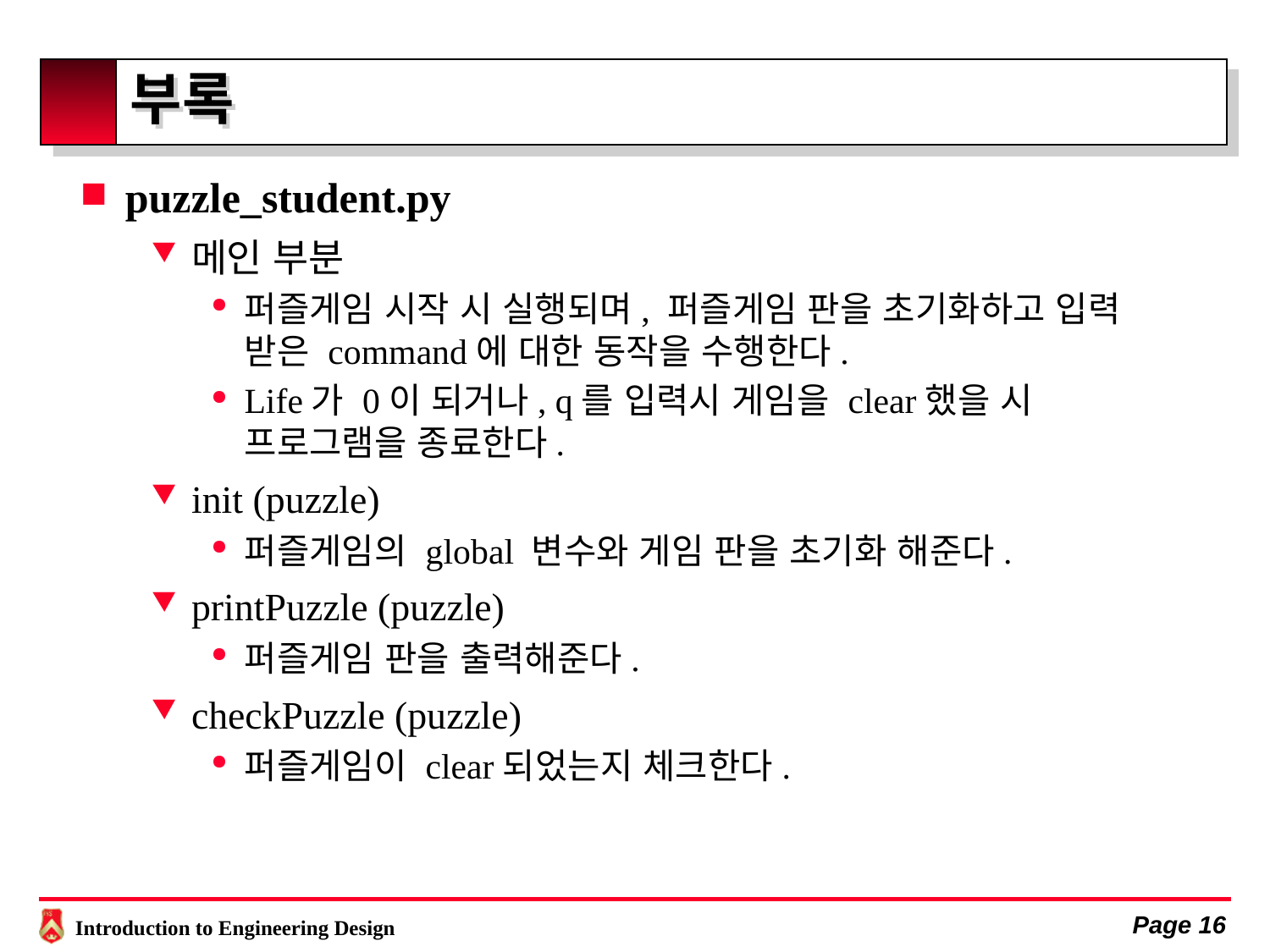

# 부록
puzzle_student.py
메인 부분
퍼즐게임 시작 시 실행되며, 퍼즐게임 판을 초기화하고 입력 받은 command에 대한 동작을 수행한다.
Life가 0이 되거나, q를 입력시 게임을 clear했을 시 프로그램을 종료한다.
init (puzzle)
퍼즐게임의 global 변수와 게임 판을 초기화 해준다.
printPuzzle (puzzle)
퍼즐게임 판을 출력해준다.
checkPuzzle (puzzle)
퍼즐게임이 clear되었는지 체크한다.

Page 16